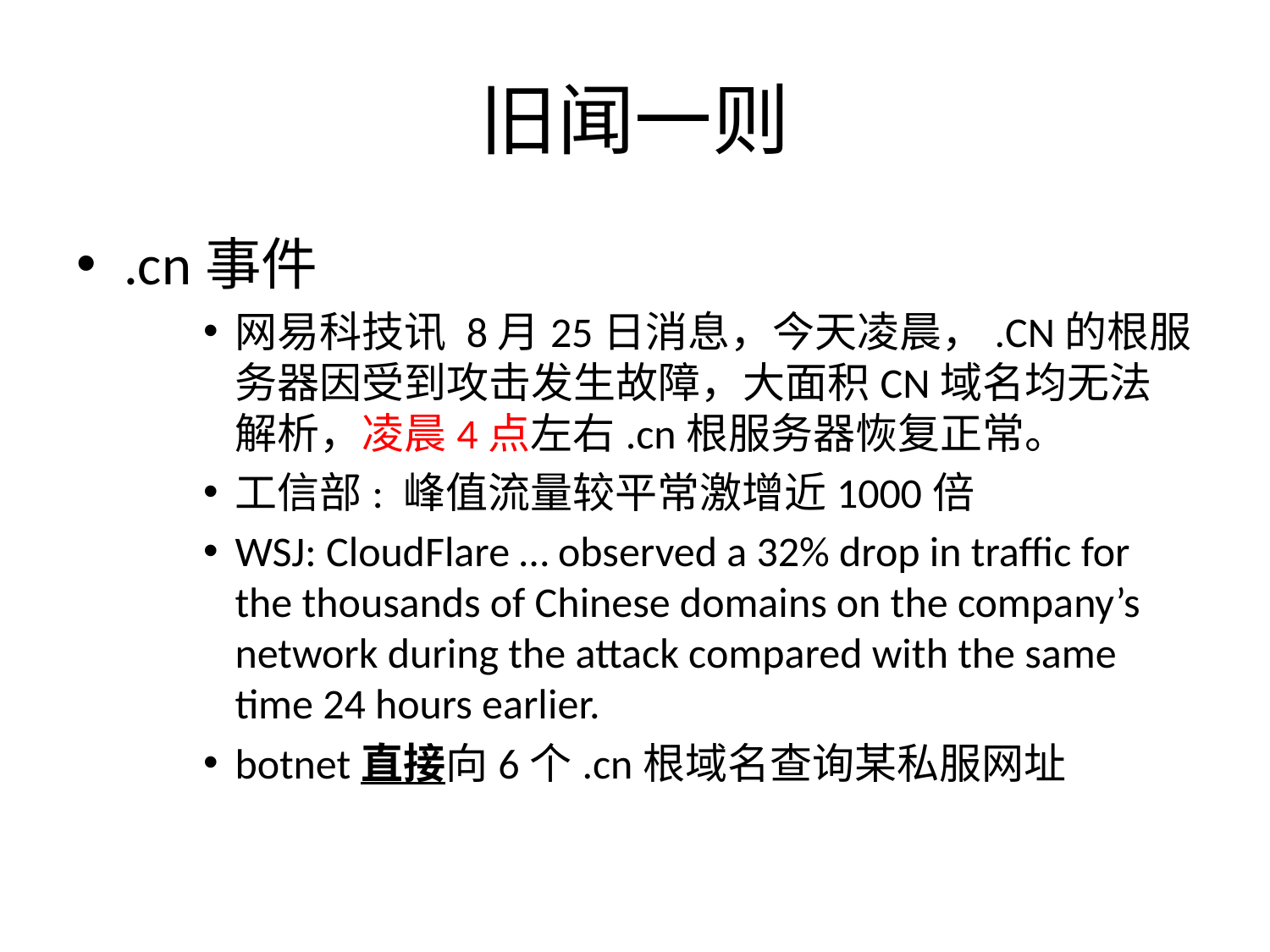

# 旧闻一则
.cn事件
网易科技讯 8月25日消息，今天凌晨，.CN的根服务器因受到攻击发生故障，大面积CN域名均无法解析，凌晨4点左右.cn根服务器恢复正常。
工信部: 峰值流量较平常激增近1000倍
WSJ: CloudFlare … observed a 32% drop in traffic for the thousands of Chinese domains on the company’s network during the attack compared with the same time 24 hours earlier.
botnet直接向6个.cn根域名查询某私服网址